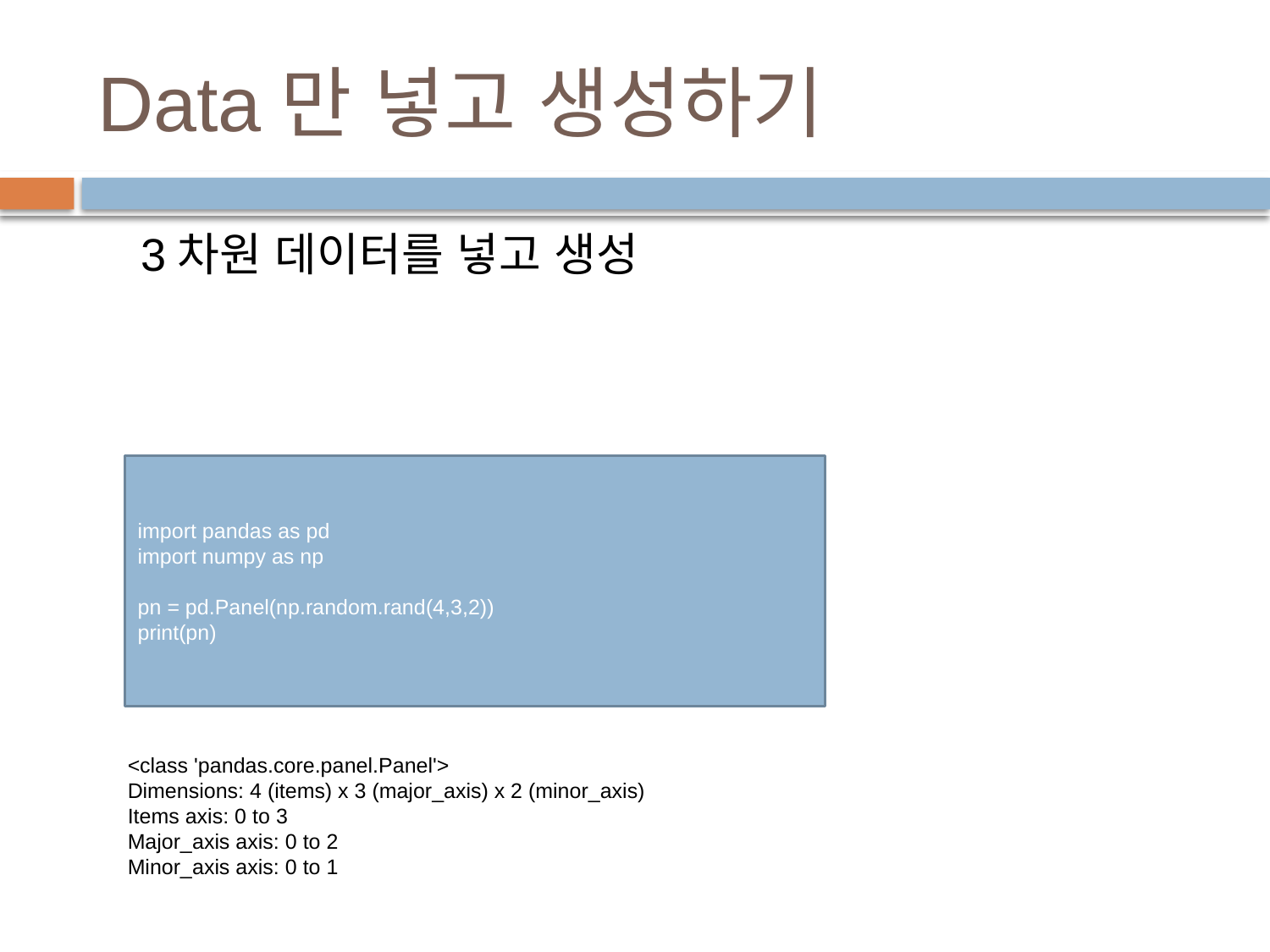

# Data만 넣고 생성하기
3차원 데이터를 넣고 생성
import pandas as pd
import numpy as np

pn = pd.Panel(np.random.rand(4,3,2))
print(pn)
<class 'pandas.core.panel.Panel'>
Dimensions: 4 (items) x 3 (major_axis) x 2 (minor_axis)
Items axis: 0 to 3
Major_axis axis: 0 to 2
Minor_axis axis: 0 to 1